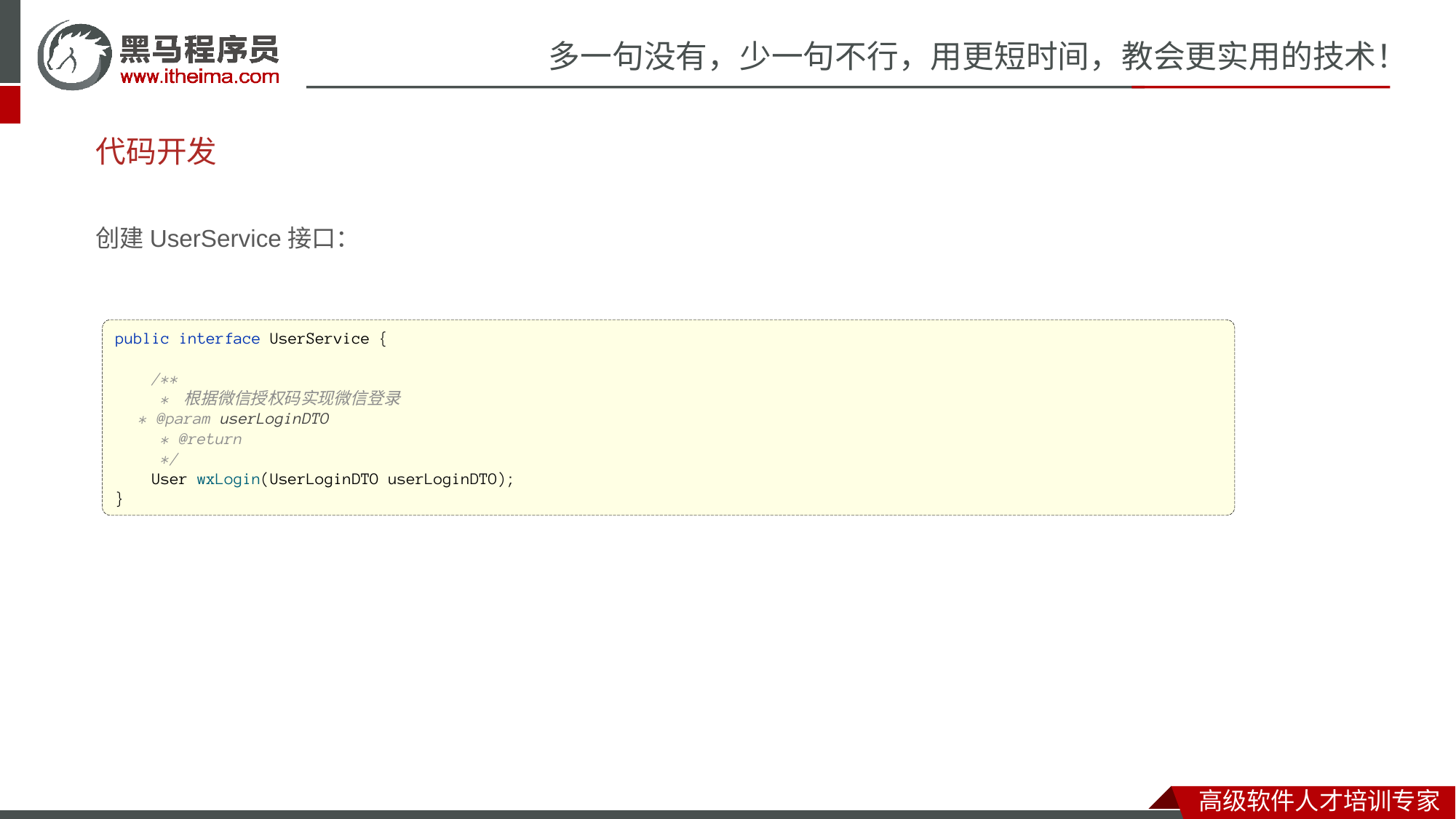

# 代码开发
创建UserService接口：
public interface UserService {
    /**
     * 根据微信授权码实现微信登录
     * @param userLoginDTO
     * @return
     */
    User wxLogin(UserLoginDTO userLoginDTO);
}